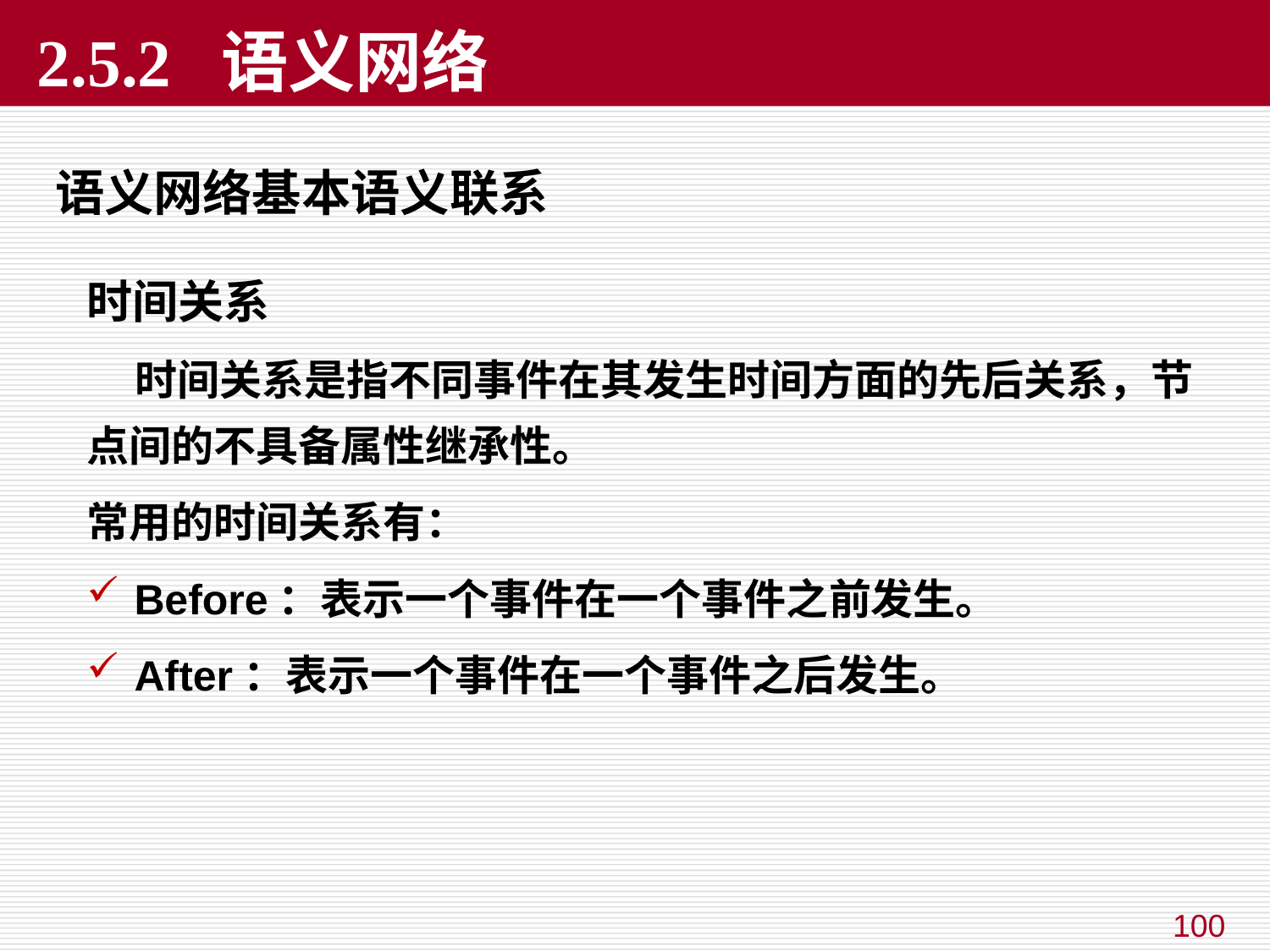

# 2.5.2  语义网络
语义网络基本语义联系
时间关系
    时间关系是指不同事件在其发生时间方面的先后关系，节点间的不具备属性继承性。
常用的时间关系有：
Before：表示一个事件在一个事件之前发生。
After：表示一个事件在一个事件之后发生。
100